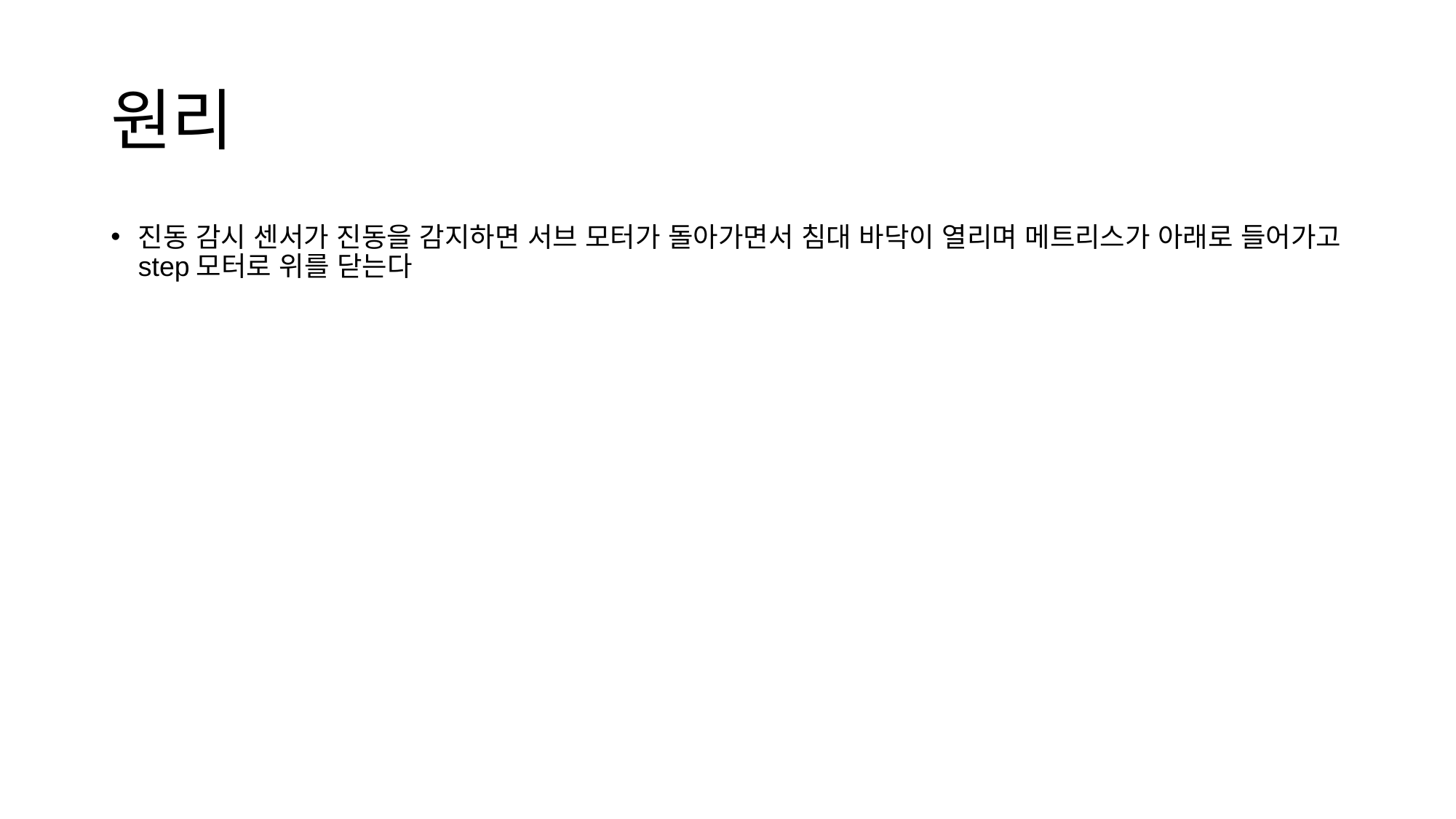

# 원리
진동 감시 센서가 진동을 감지하면 서브 모터가 돌아가면서 침대 바닥이 열리며 메트리스가 아래로 들어가고 step모터로 위를 닫는다